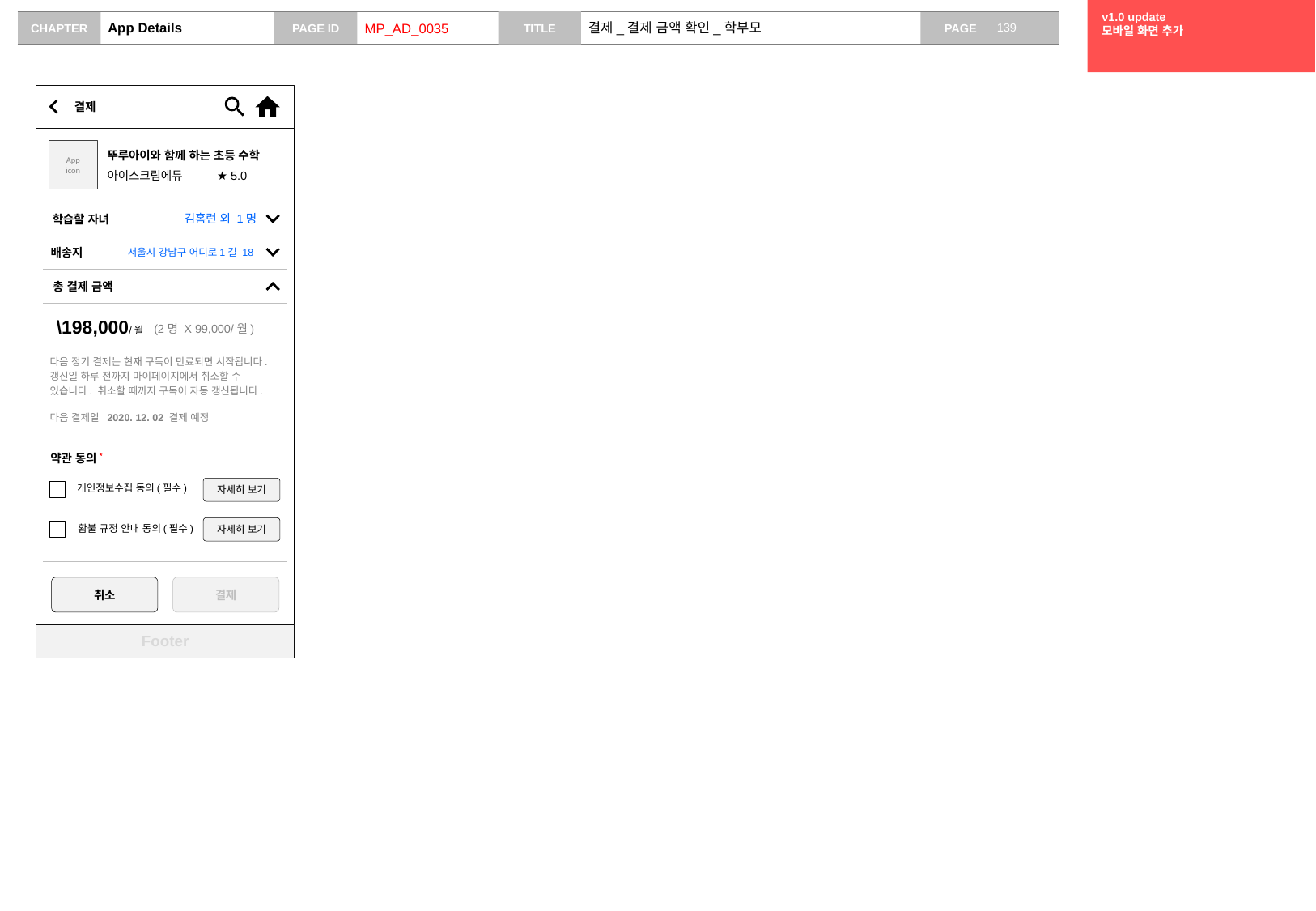

v1.0 update
모바일 화면 추가

# App Details
MP_AD_0035
결제_결제 금액 확인_학부모
결제

App
icon
뚜루아이와 함께 하는 초등 수학
아이스크림에듀
★ 5.0
김홈런 외 1명
학습할 자녀

배송지

서울시 강남구 어디로1길 18
총 결제 금액

\198,000/월
(2명 X 99,000/월)
다음 정기 결제는 현재 구독이 만료되면 시작됩니다. 갱신일 하루 전까지 마이페이지에서 취소할 수 있습니다. 취소할 때까지 구독이 자동 갱신됩니다.

다음 결제일  2020. 12. 02 결제 예정
약관 동의*
자세히 보기

개인정보수집 동의(필수)
자세히 보기

홤불 규정 안내 동의(필수)
취소
결제
Footer